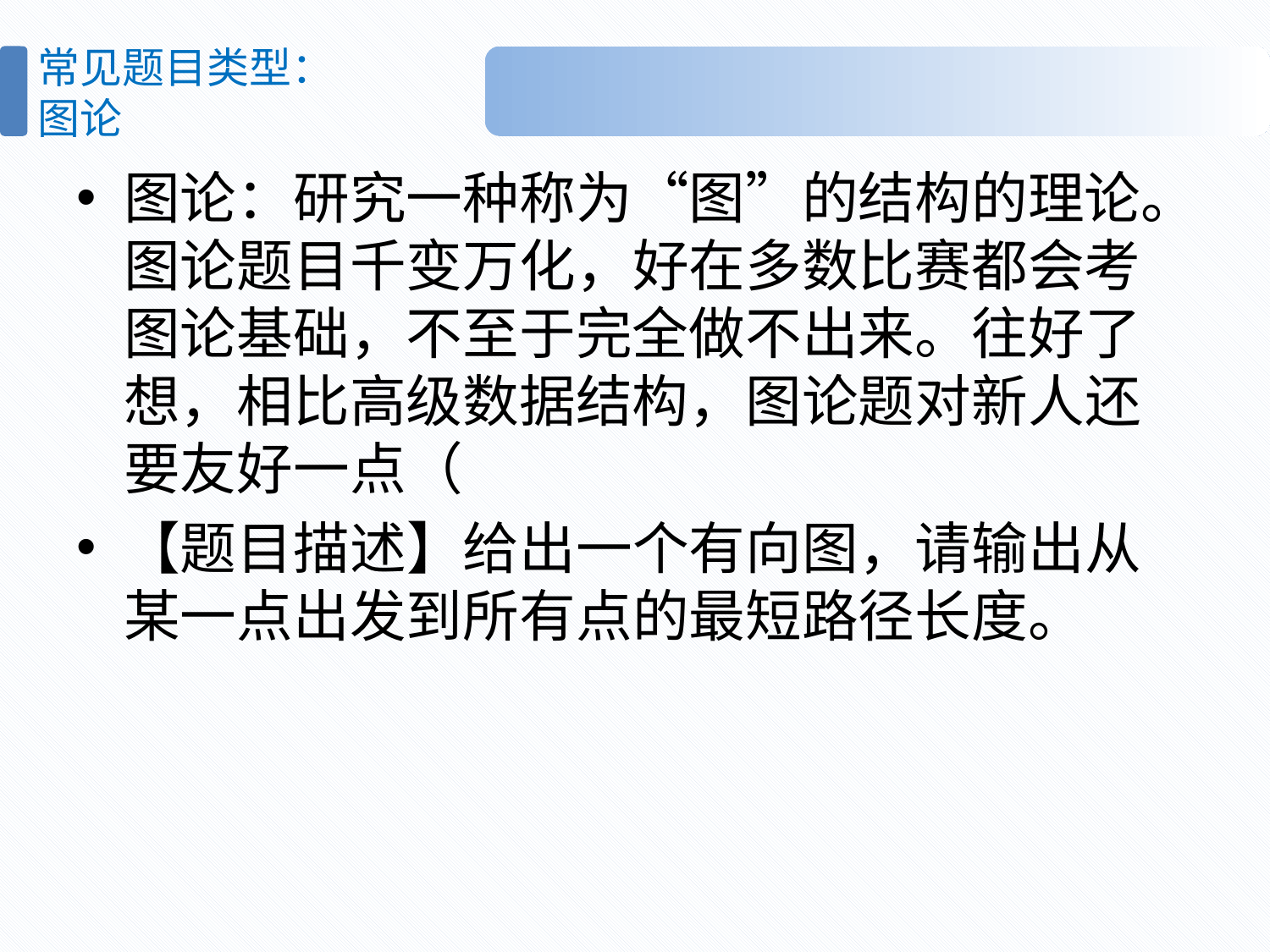

# 常见题目类型： 图论
图论：研究一种称为“图”的结构的理论。图论题目千变万化，好在多数比赛都会考图论基础，不至于完全做不出来。往好了想，相比高级数据结构，图论题对新人还要友好一点（
【题目描述】给出一个有向图，请输出从某一点出发到所有点的最短路径长度。